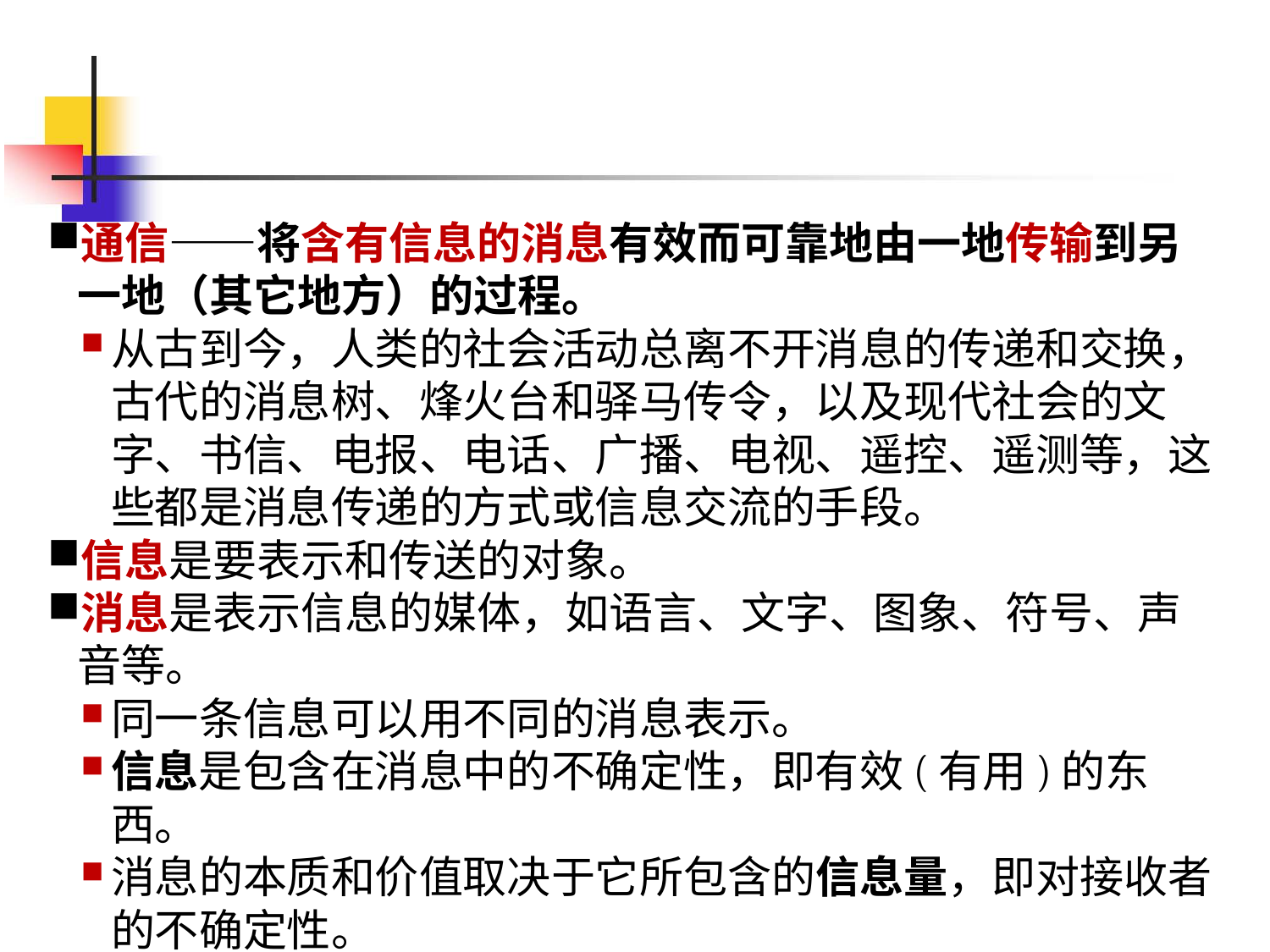

通信——将含有信息的消息有效而可靠地由一地传输到另一地（其它地方）的过程。
从古到今，人类的社会活动总离不开消息的传递和交换，古代的消息树、烽火台和驿马传令，以及现代社会的文字、书信、电报、电话、广播、电视、遥控、遥测等，这些都是消息传递的方式或信息交流的手段。
信息是要表示和传送的对象。
消息是表示信息的媒体，如语言、文字、图象、符号、声音等。
同一条信息可以用不同的消息表示。
信息是包含在消息中的不确定性，即有效(有用)的东西。
消息的本质和价值取决于它所包含的信息量，即对接收者的不确定性。